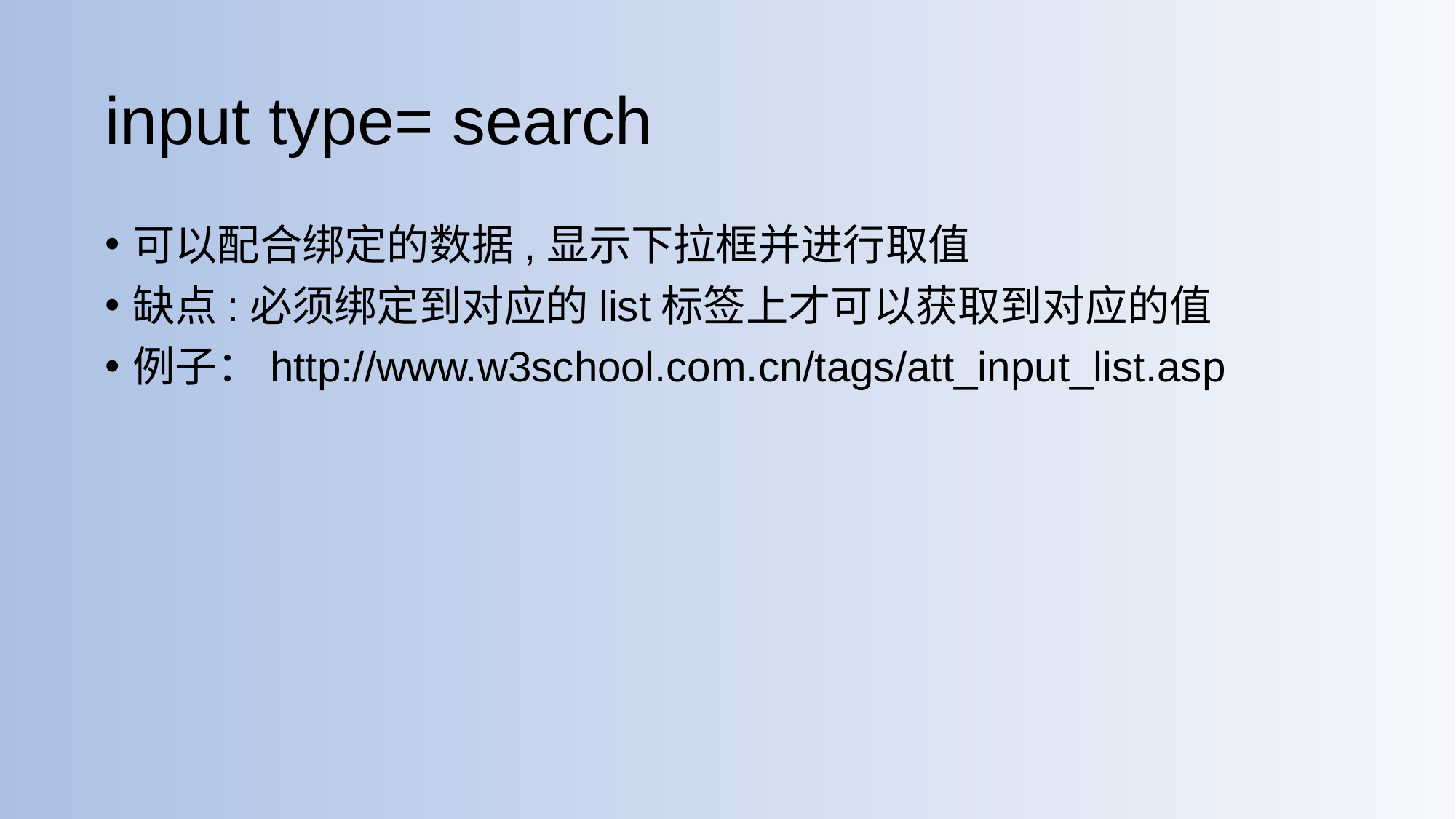

# input type= search
可以配合绑定的数据,显示下拉框并进行取值
缺点:必须绑定到对应的list标签上才可以获取到对应的值
例子：http://www.w3school.com.cn/tags/att_input_list.asp